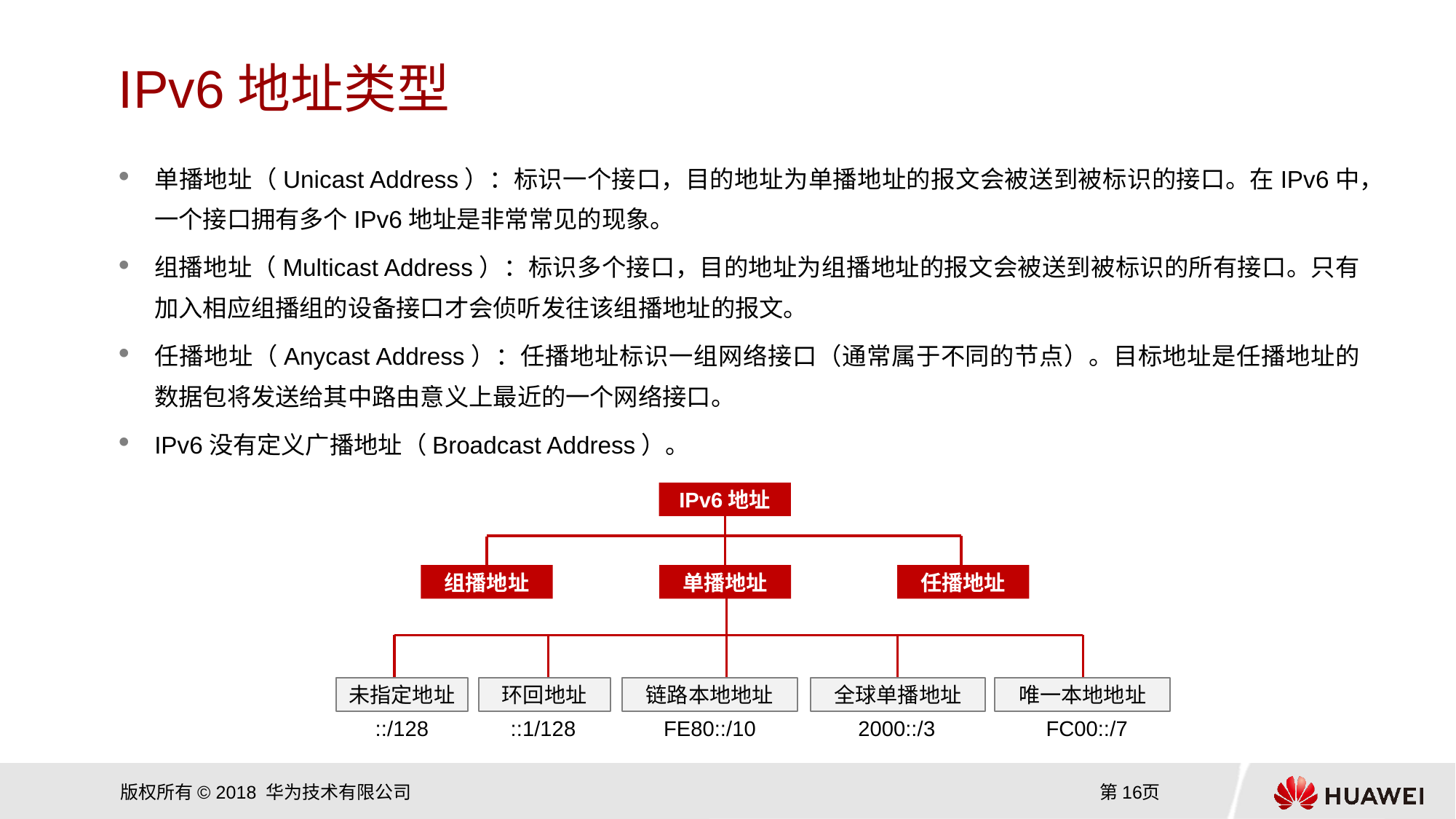

# IPv6地址类型
单播地址（Unicast Address）：标识一个接口，目的地址为单播地址的报文会被送到被标识的接口。在IPv6中，一个接口拥有多个IPv6地址是非常常见的现象。
组播地址（Multicast Address）：标识多个接口，目的地址为组播地址的报文会被送到被标识的所有接口。只有加入相应组播组的设备接口才会侦听发往该组播地址的报文。
任播地址（Anycast Address）：任播地址标识一组网络接口（通常属于不同的节点）。目标地址是任播地址的数据包将发送给其中路由意义上最近的一个网络接口。
IPv6没有定义广播地址（Broadcast Address）。
IPv6地址
组播地址
单播地址
任播地址
未指定地址
环回地址
链路本地地址
全球单播地址
唯一本地地址
::/128
::1/128
FE80::/10
2000::/3
FC00::/7